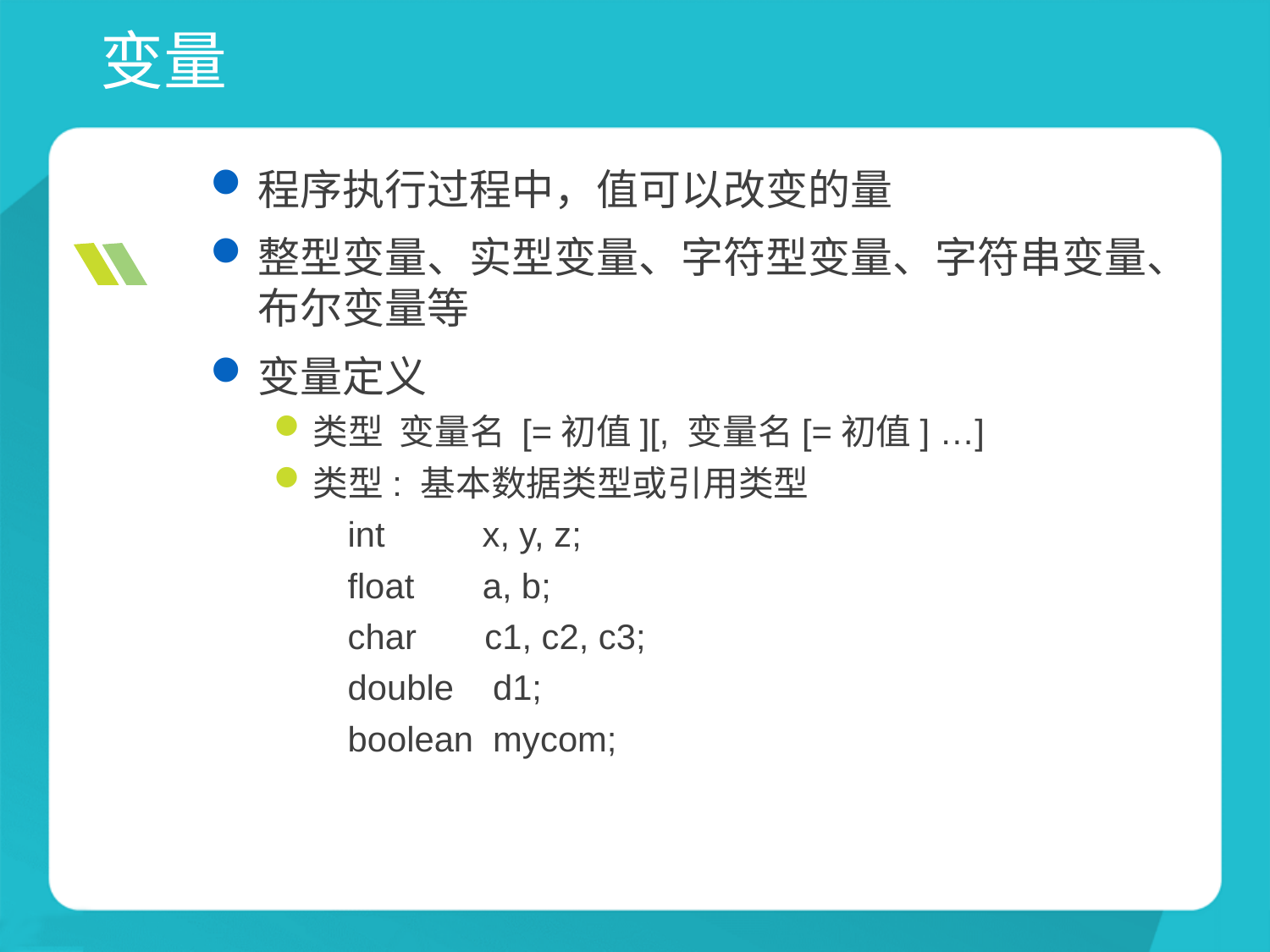

# 变量
程序执行过程中，值可以改变的量
整型变量、实型变量、字符型变量、字符串变量、布尔变量等
变量定义
类型  变量名 [=初值][, 变量名[=初值] …]
类型: 基本数据类型或引用类型
	int          x, y, z;
	float       a, b;
	char       c1, c2, c3;
	double    d1;
	boolean  mycom;